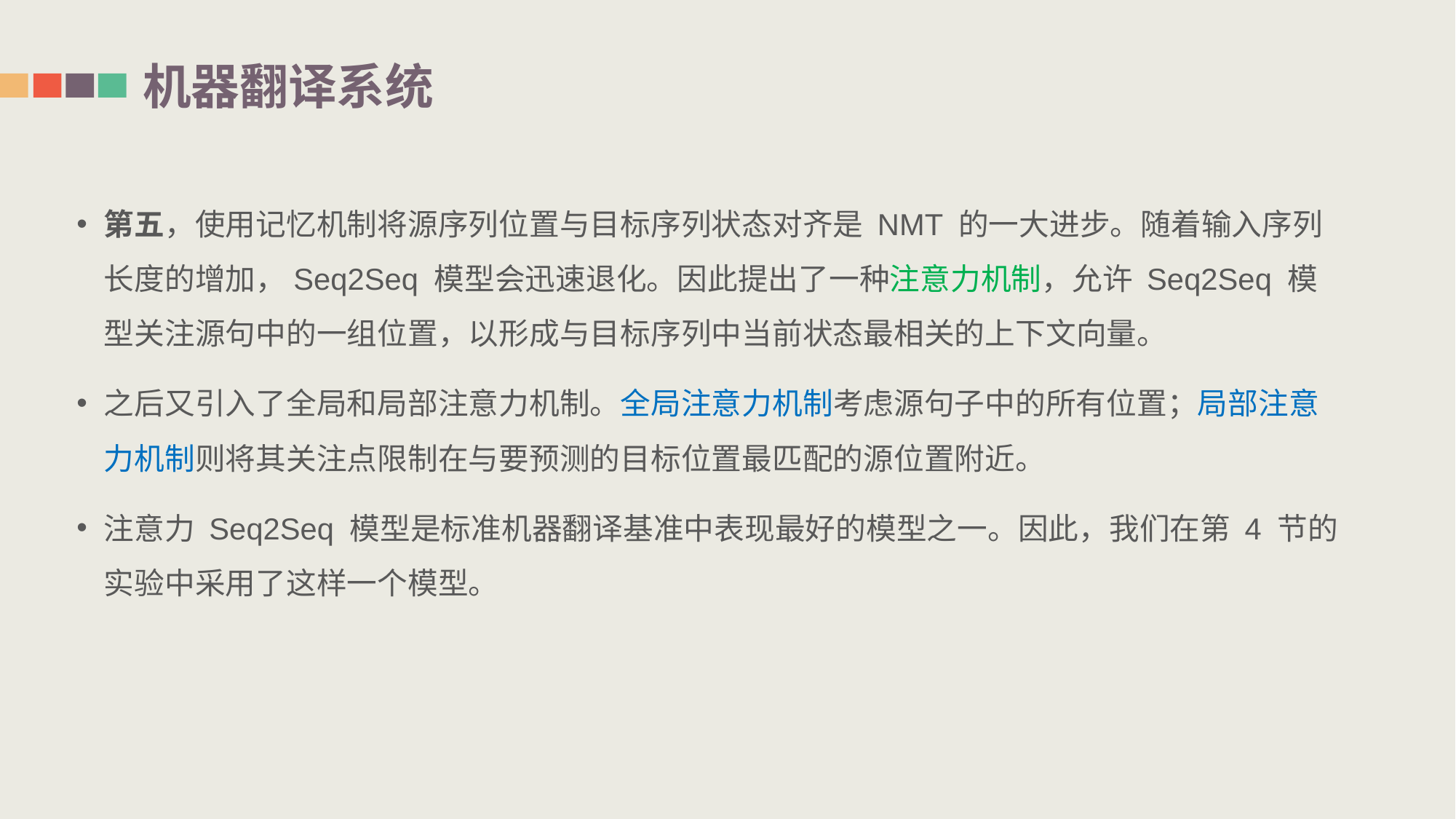

机器翻译系统

第五，使用记忆机制将源序列位置与目标序列状态对齐是 NMT 的一大进步。随着输入序列长度的增加，Seq2Seq 模型会迅速退化。因此提出了一种注意力机制，允许 Seq2Seq 模型关注源句中的一组位置，以形成与目标序列中当前状态最相关的上下文向量。
之后又引入了全局和局部注意力机制。全局注意力机制考虑源句子中的所有位置；局部注意力机制则将其关注点限制在与要预测的目标位置最匹配的源位置附近。
注意力 Seq2Seq 模型是标准机器翻译基准中表现最好的模型之一。因此，我们在第 4 节的实验中采用了这样一个模型。